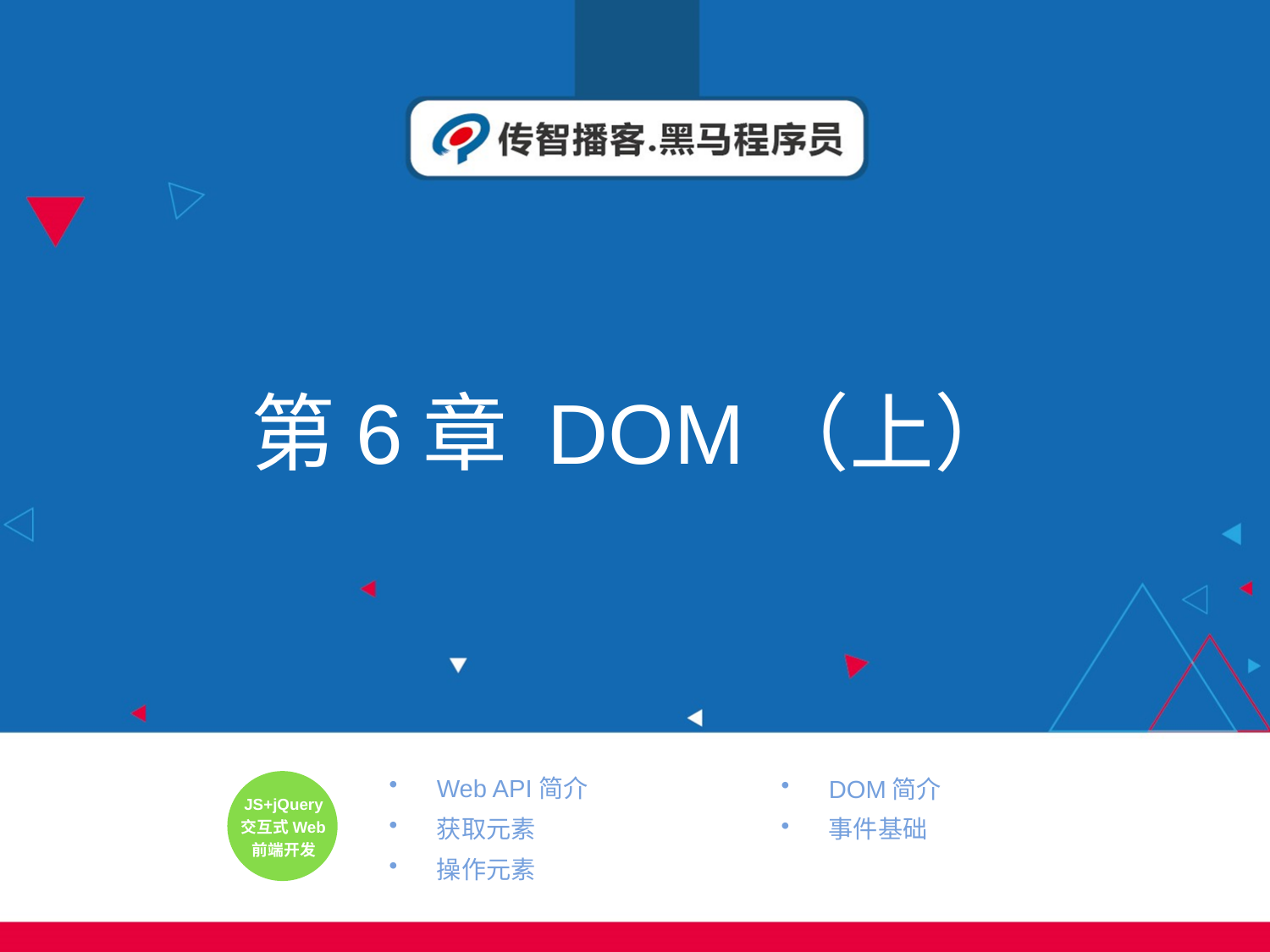

# 第6章 DOM（上）
Web API简介
获取元素
操作元素
DOM简介
事件基础